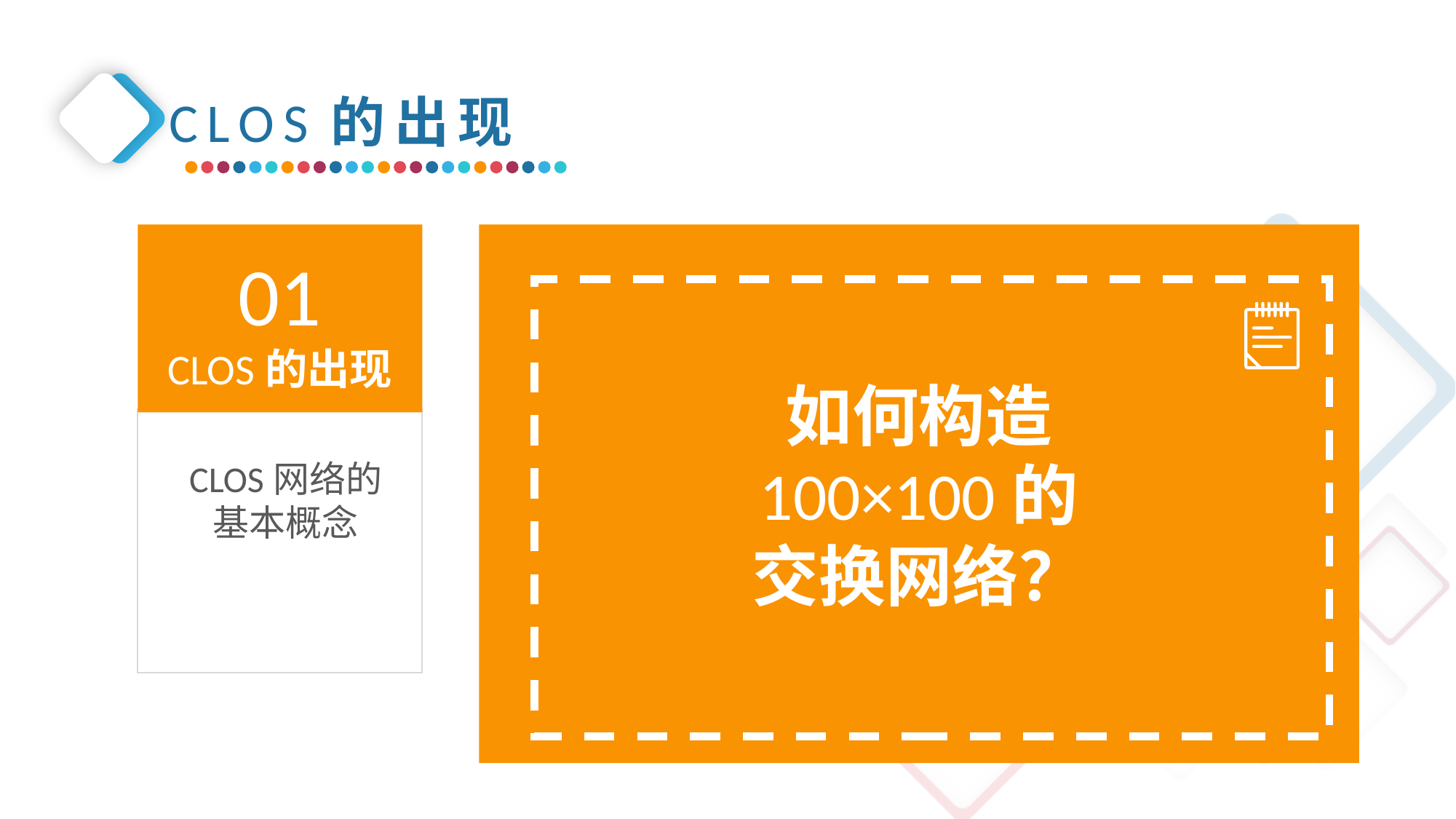

CLOS的出现

如何构造
100×100的
交换网络？
01
CLOS的出现

CLOS网络的基本概念